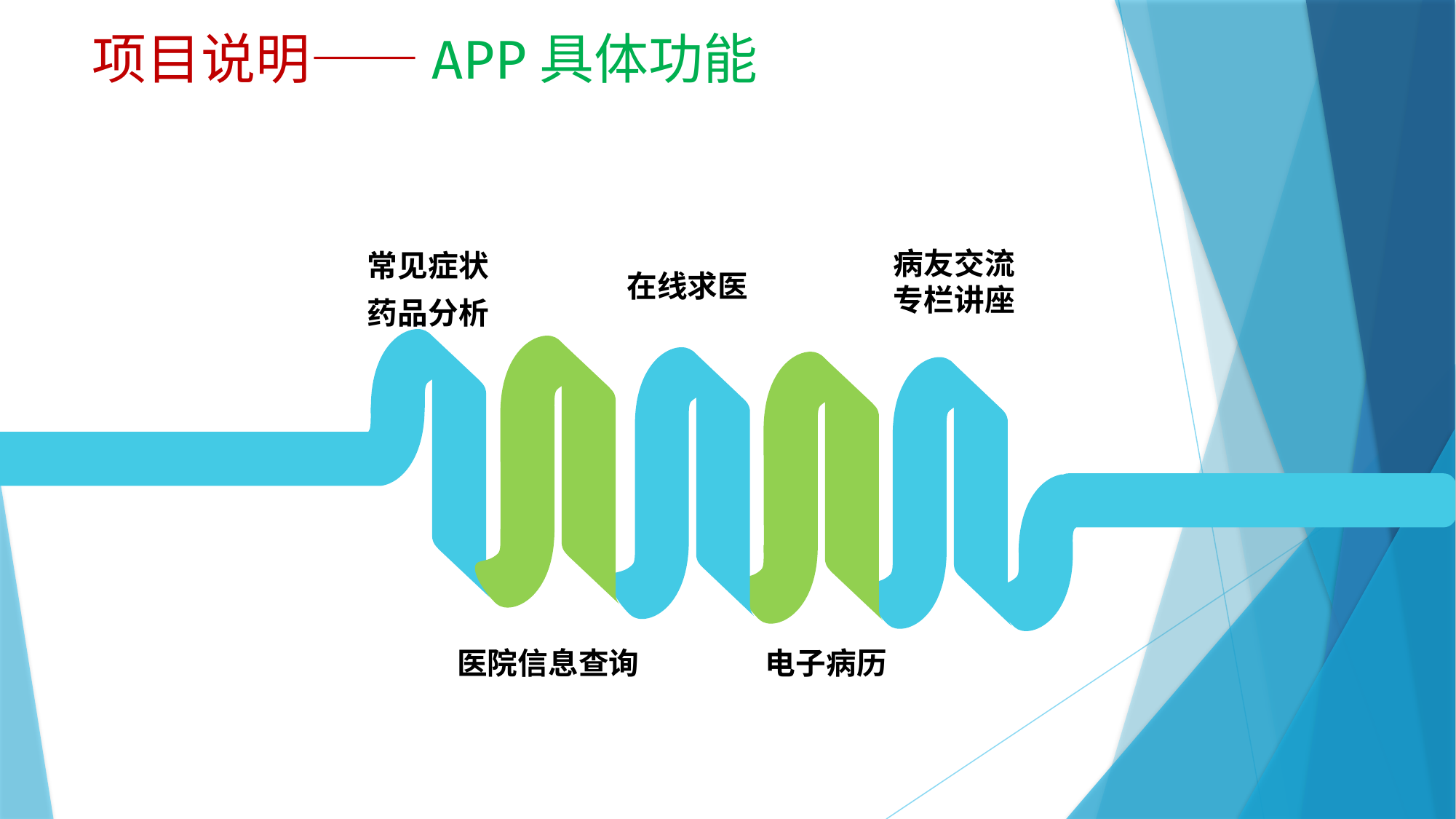

项目说明——APP具体功能
常见症状
药品分析
病友交流
专栏讲座
在线求医

医院信息查询
电子病历